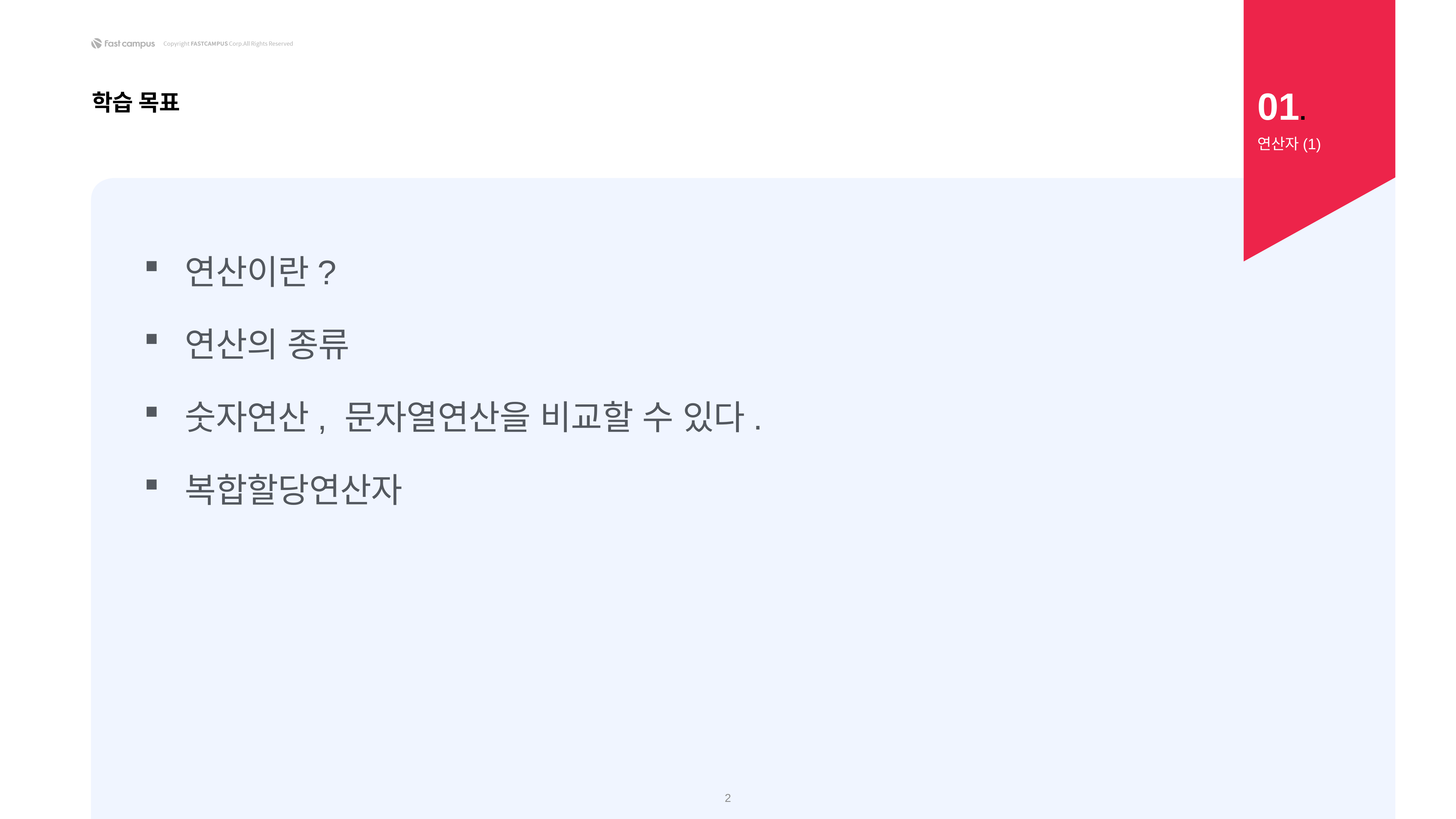

01.
학습 목표
연산자(1)
연산이란?
연산의 종류
숫자연산, 문자열연산을 비교할 수 있다.
복합할당연산자
2